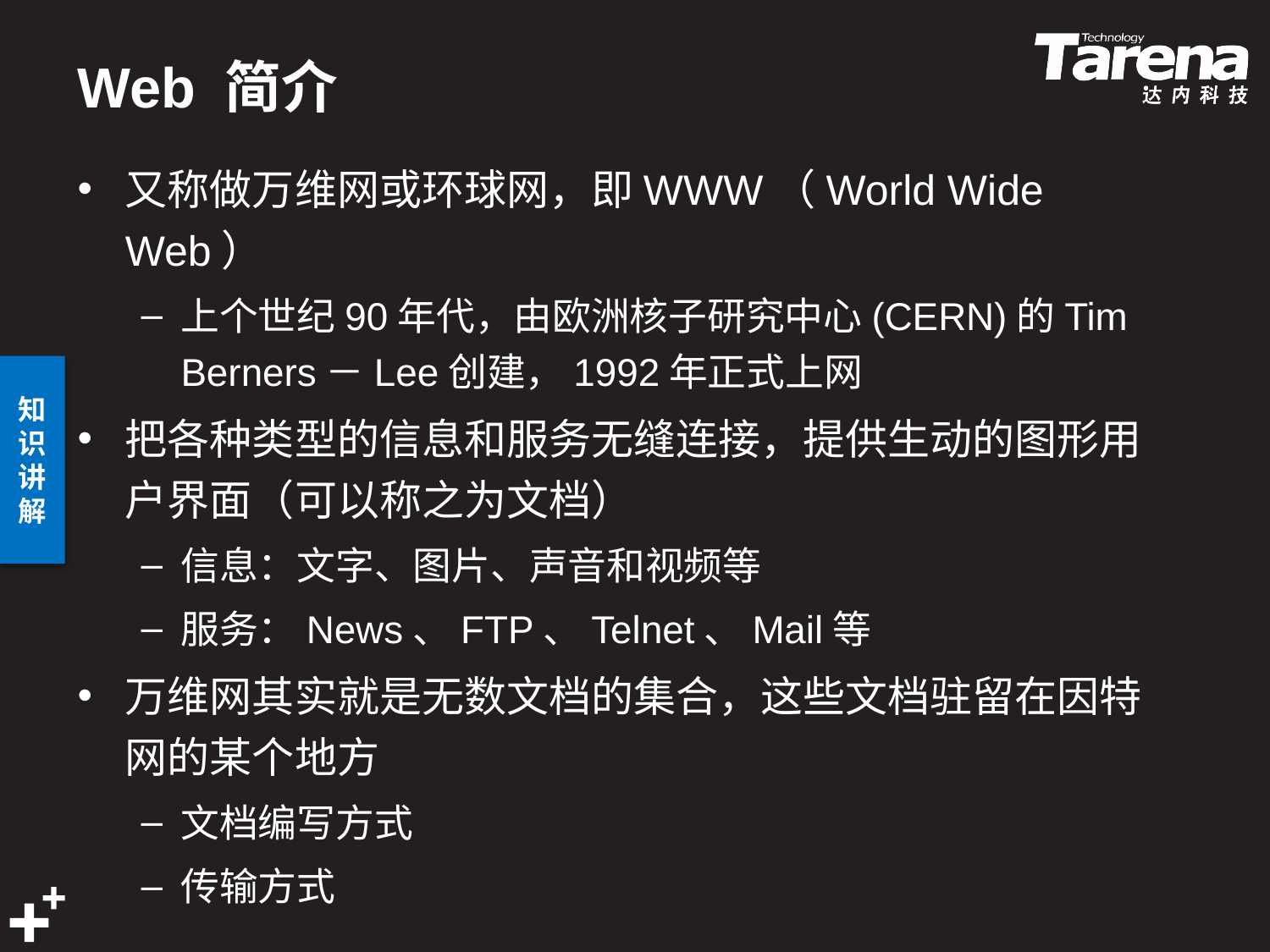

# Web 简介
又称做万维网或环球网，即WWW（World Wide Web）
上个世纪90年代，由欧洲核子研究中心(CERN)的Tim Berners－Lee创建，1992年正式上网
把各种类型的信息和服务无缝连接，提供生动的图形用户界面（可以称之为文档）
信息：文字、图片、声音和视频等
服务：News、FTP、Telnet、Mail等
万维网其实就是无数文档的集合，这些文档驻留在因特网的某个地方
文档编写方式
传输方式